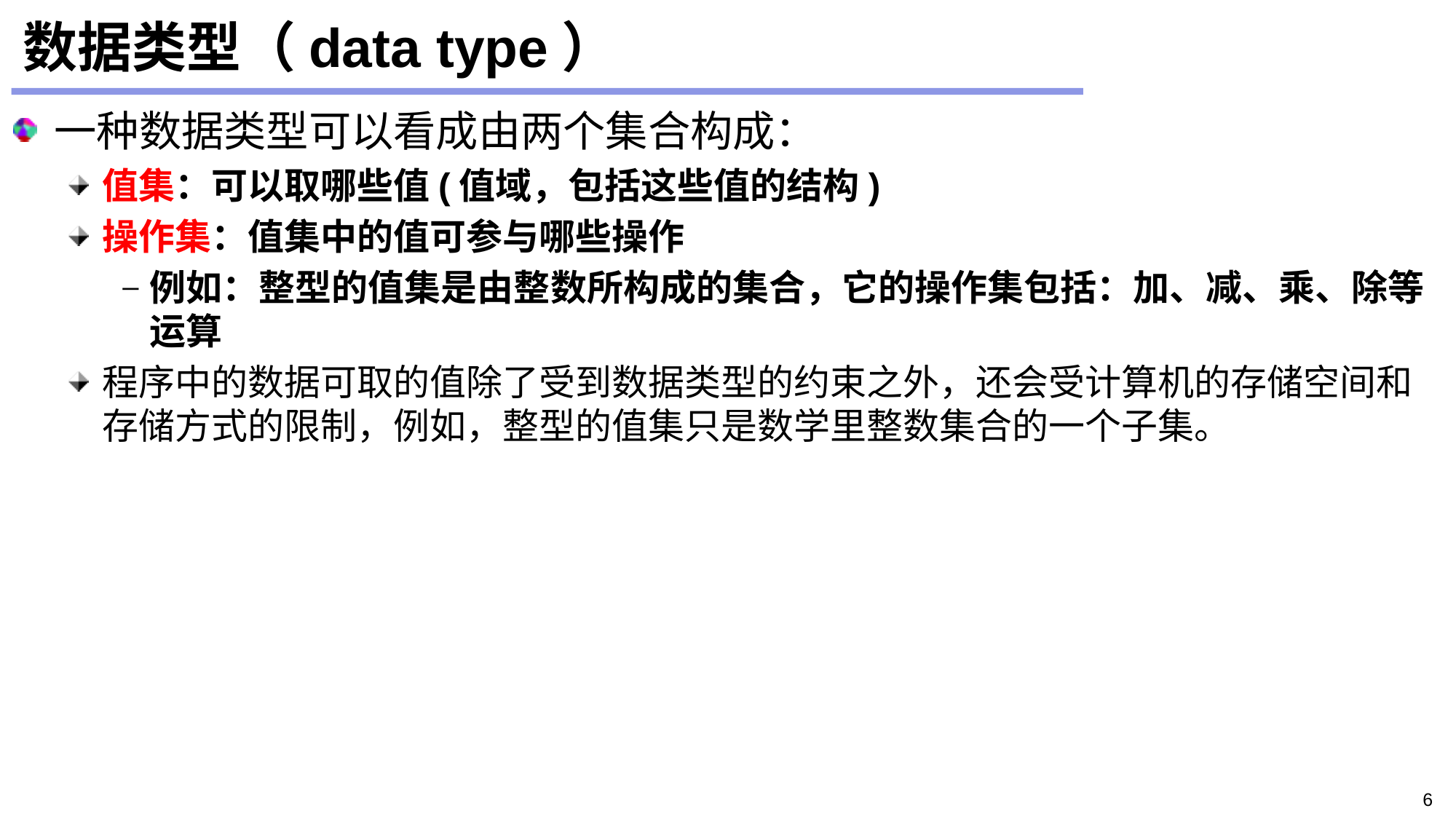

数据类型（data type）
一种数据类型可以看成由两个集合构成：
值集：可以取哪些值(值域，包括这些值的结构)
操作集：值集中的值可参与哪些操作
例如：整型的值集是由整数所构成的集合，它的操作集包括：加、减、乘、除等运算
程序中的数据可取的值除了受到数据类型的约束之外，还会受计算机的存储空间和存储方式的限制，例如，整型的值集只是数学里整数集合的一个子集。

6